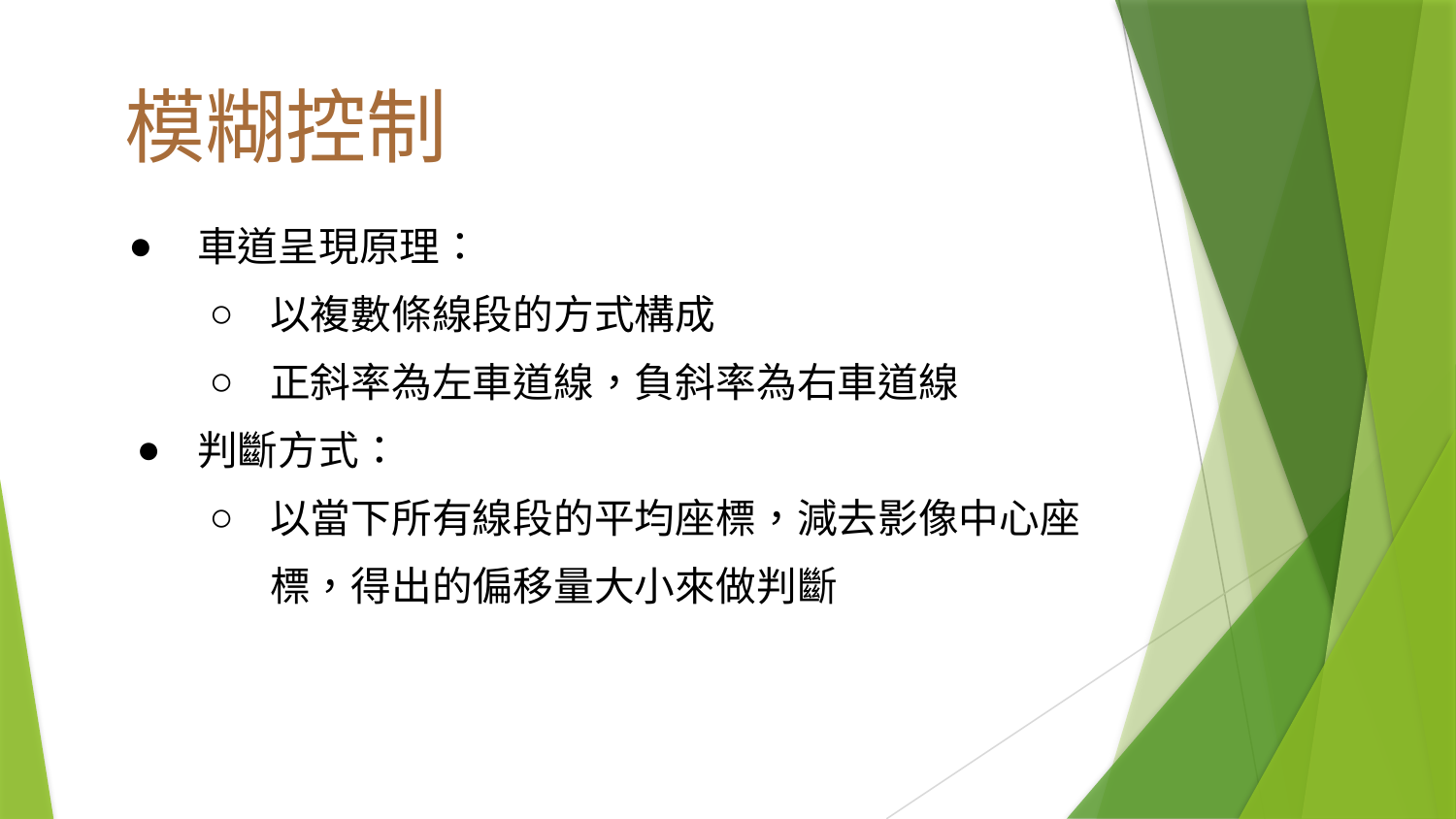

模糊控制
車道呈現原理：
以複數條線段的方式構成
正斜率為左車道線，負斜率為右車道線
判斷方式：
以當下所有線段的平均座標，減去影像中心座標，得出的偏移量大小來做判斷